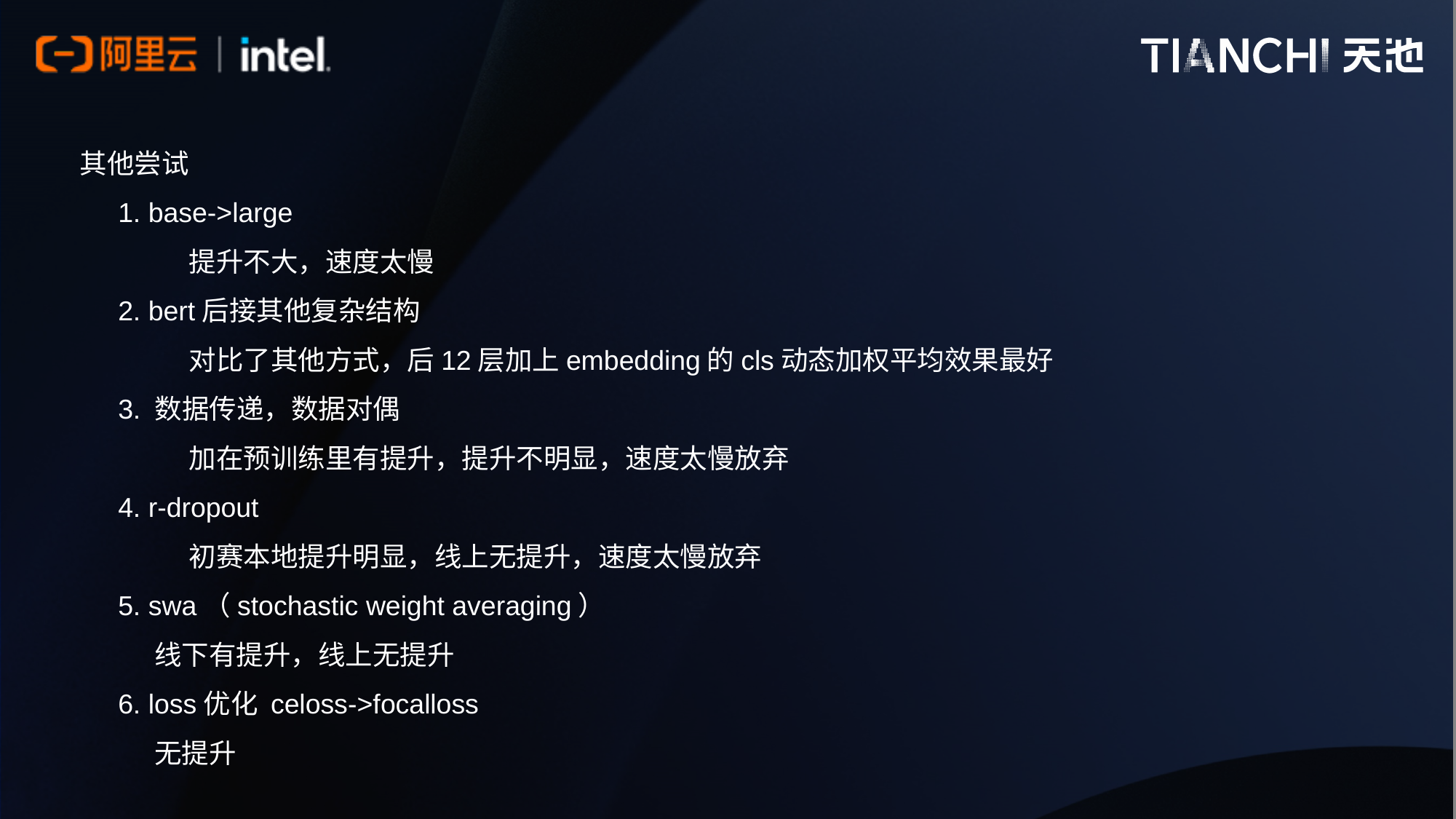

其他尝试
     1. base->large
	提升不大，速度太慢
     2. bert后接其他复杂结构
	对比了其他方式，后12层加上embedding的cls动态加权平均效果最好
     3. 数据传递，数据对偶
	加在预训练里有提升，提升不明显，速度太慢放弃
     4. r-dropout
	初赛本地提升明显，线上无提升，速度太慢放弃
     5. swa（stochastic weight averaging）
           线下有提升，线上无提升
     6. loss优化 celoss->focalloss
           无提升